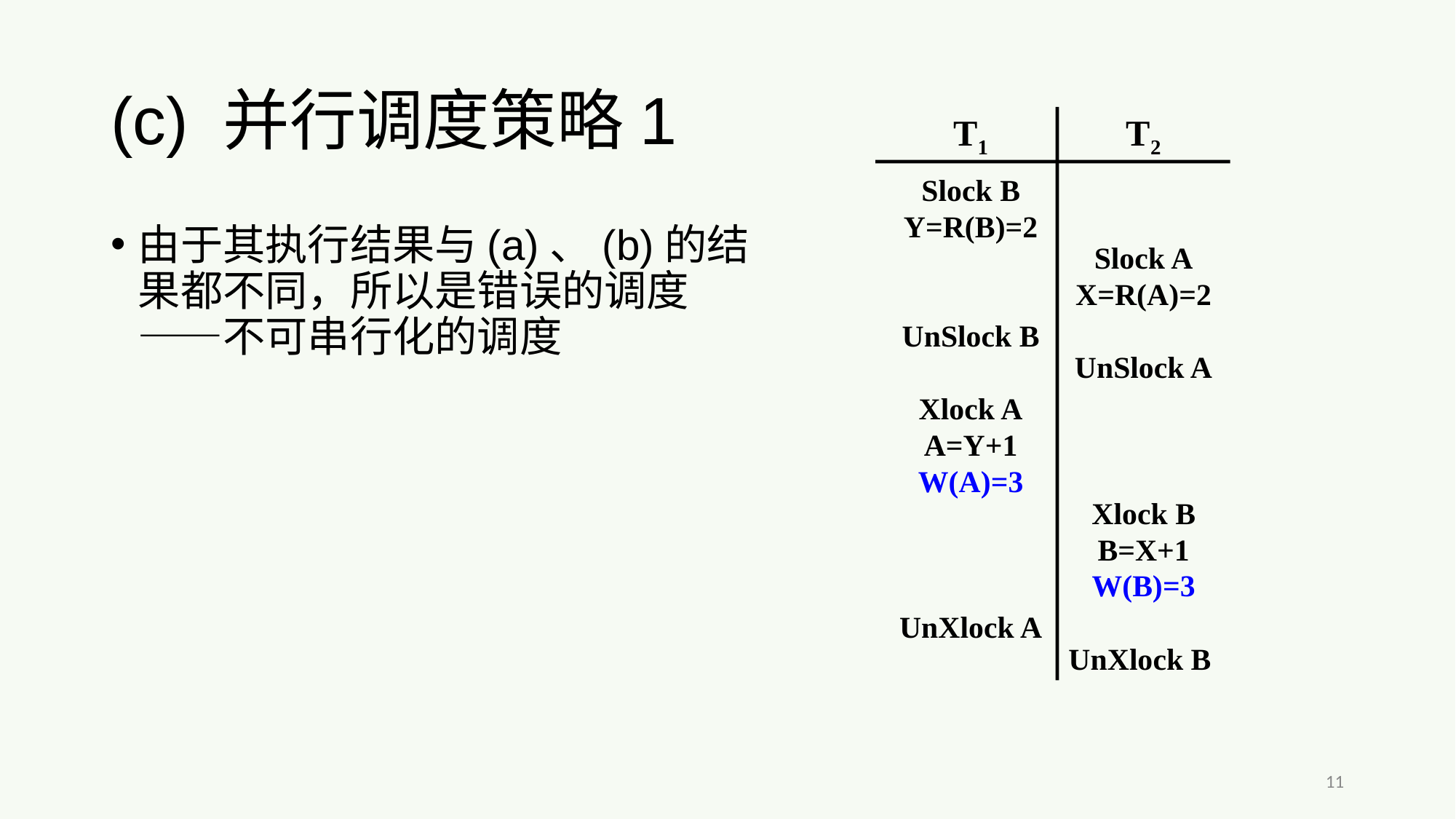

# (c) 并行调度策略1
T1

T2

Slock A
X=R(A)=2

UnSlock A

Xlock B
B=X+1
W(B)=3

UnXlock B
Slock B
Y=R(B)=2

UnSlock B

Xlock A
A=Y+1
W(A)=3

UnXlock A

由于其执行结果与(a)、(b)的结果都不同，所以是错误的调度——不可串行化的调度

11